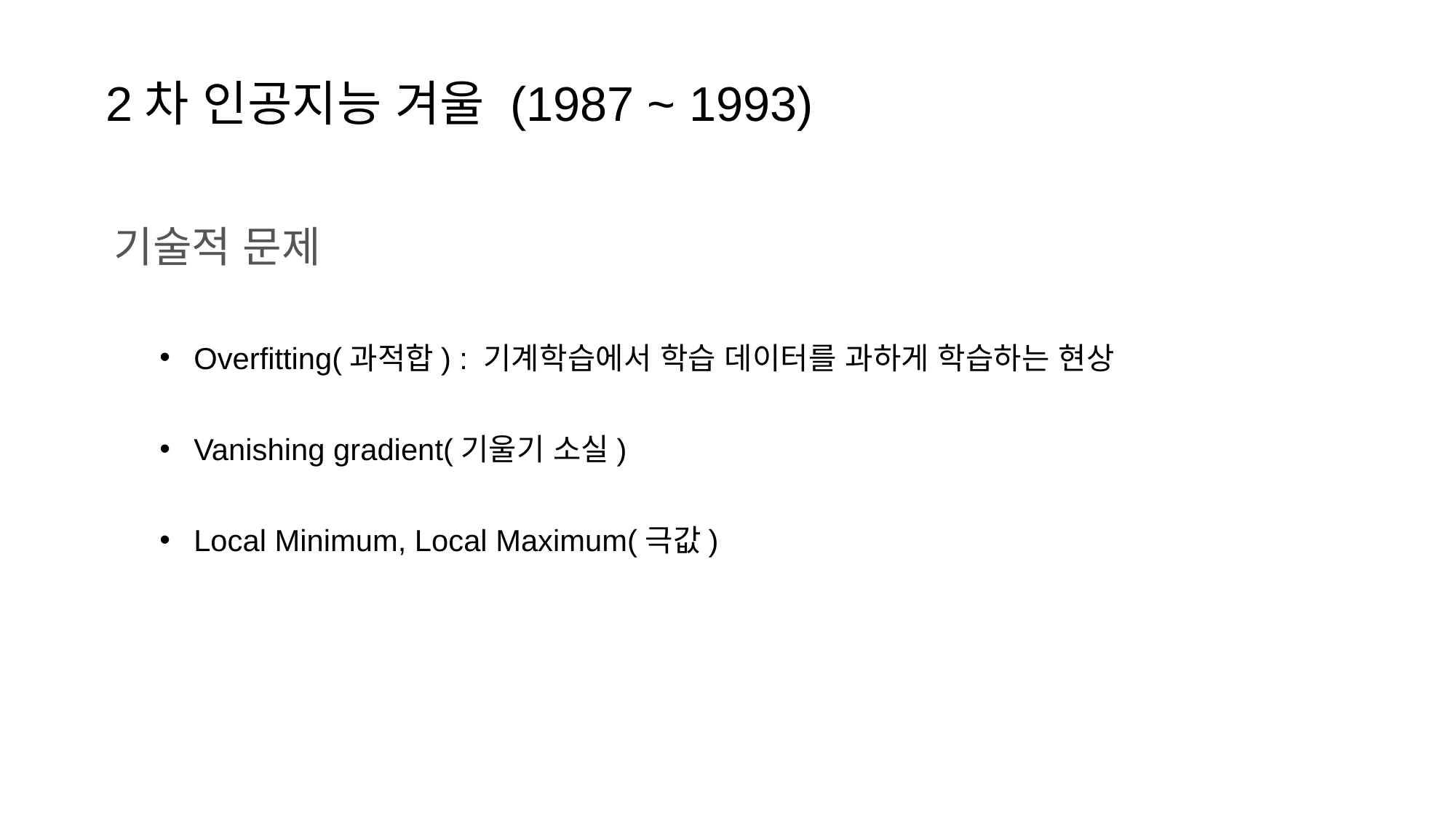

2차 인공지능 겨울 (1987 ~ 1993)
기술적 문제
Overfitting(과적합) : 기계학습에서 학습 데이터를 과하게 학습하는 현상
Vanishing gradient(기울기 소실)
Local Minimum, Local Maximum(극값)